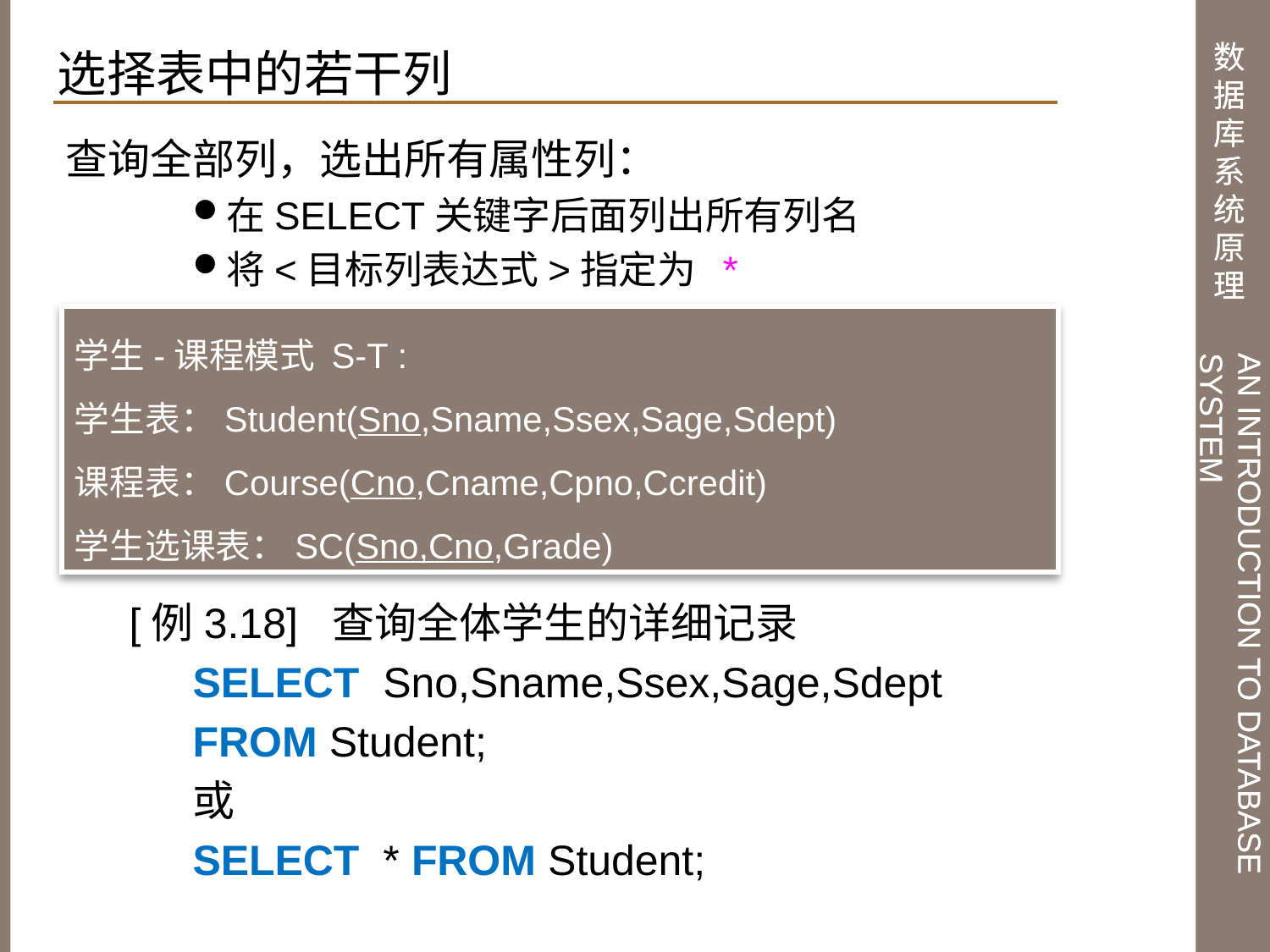

选择表中的若干列
查询全部列，选出所有属性列：
在SELECT关键字后面列出所有列名
将<目标列表达式>指定为  *

[例3.18]  查询全体学生的详细记录
SELECT  Sno,Sname,Ssex,Sage,Sdept
FROM Student;
或
SELECT  * FROM Student;

学生-课程模式 S-T :
学生表：Student(Sno,Sname,Ssex,Sage,Sdept)
课程表：Course(Cno,Cname,Cpno,Ccredit)
学生选课表：SC(Sno,Cno,Grade)